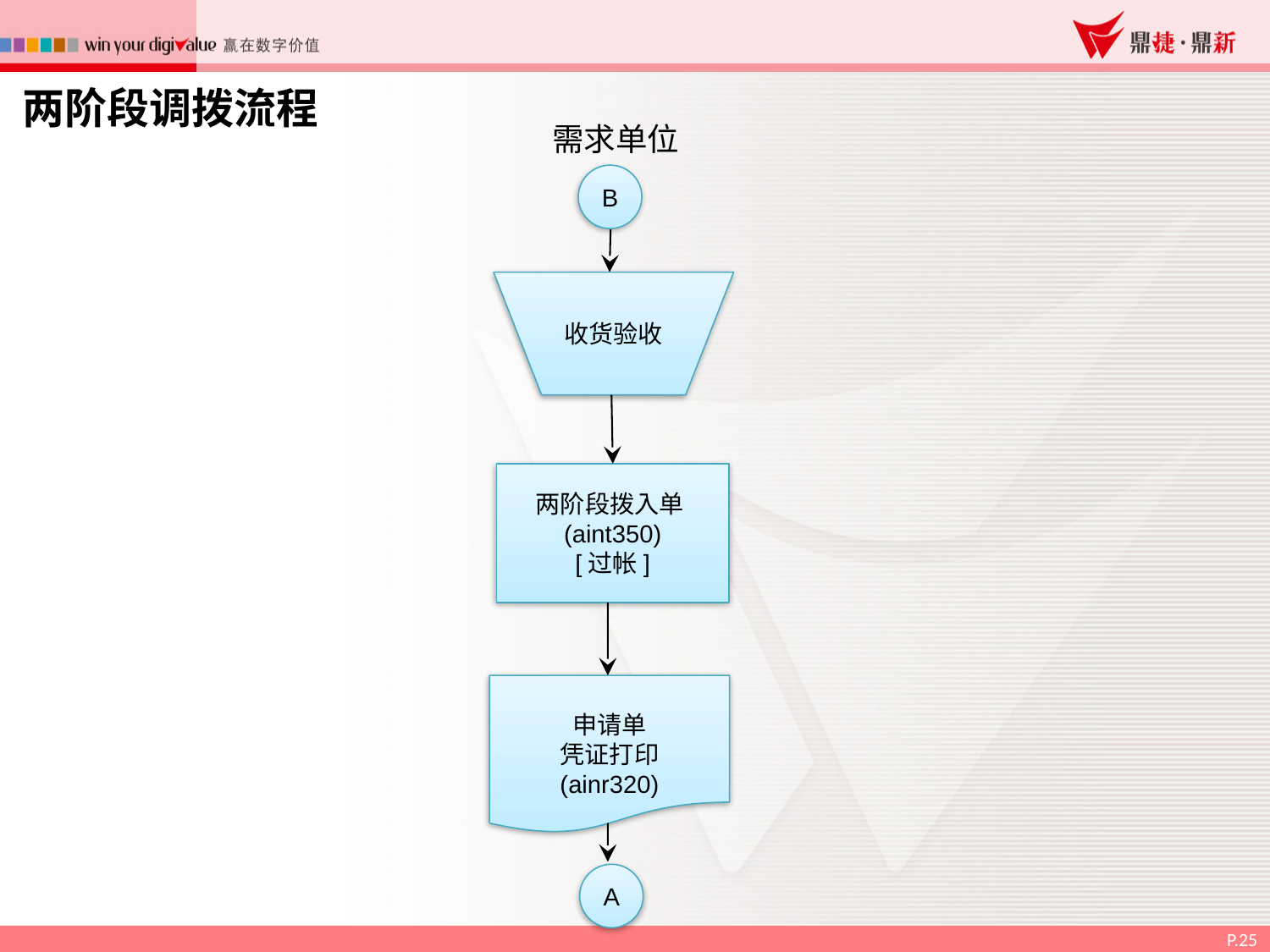

两阶段调拨流程
需求单位
B

收货验收

两阶段拨入单(aint350)
[过帐]

申请单
凭证打印
(ainr320)

A